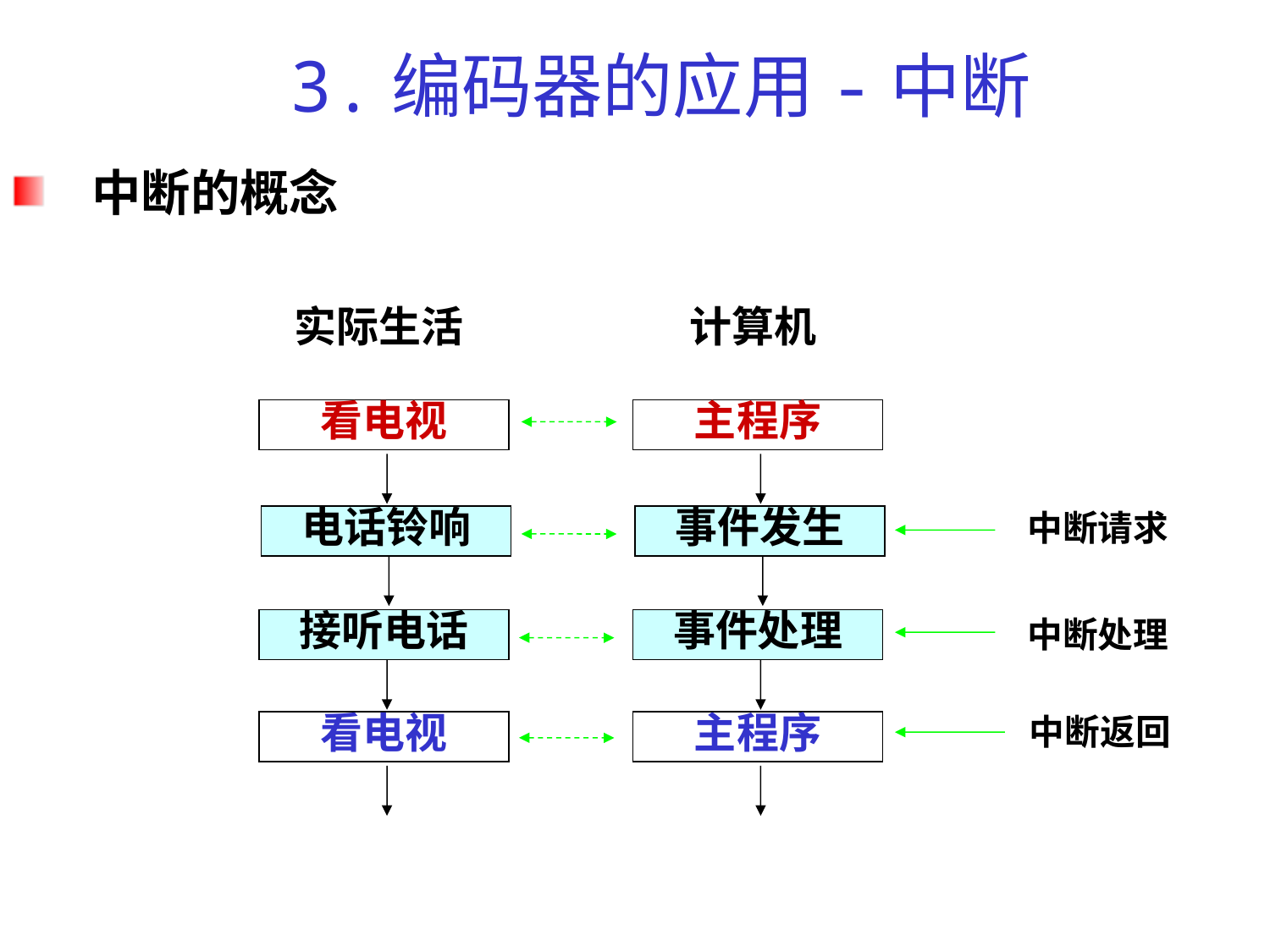

# 3.编码器的应用-中断
   中断的概念
实际生活
计算机
看电视
主程序

中断请求
电话铃响
事件发生

接听电话
事件处理
中断处理

中断返回
看电视
主程序